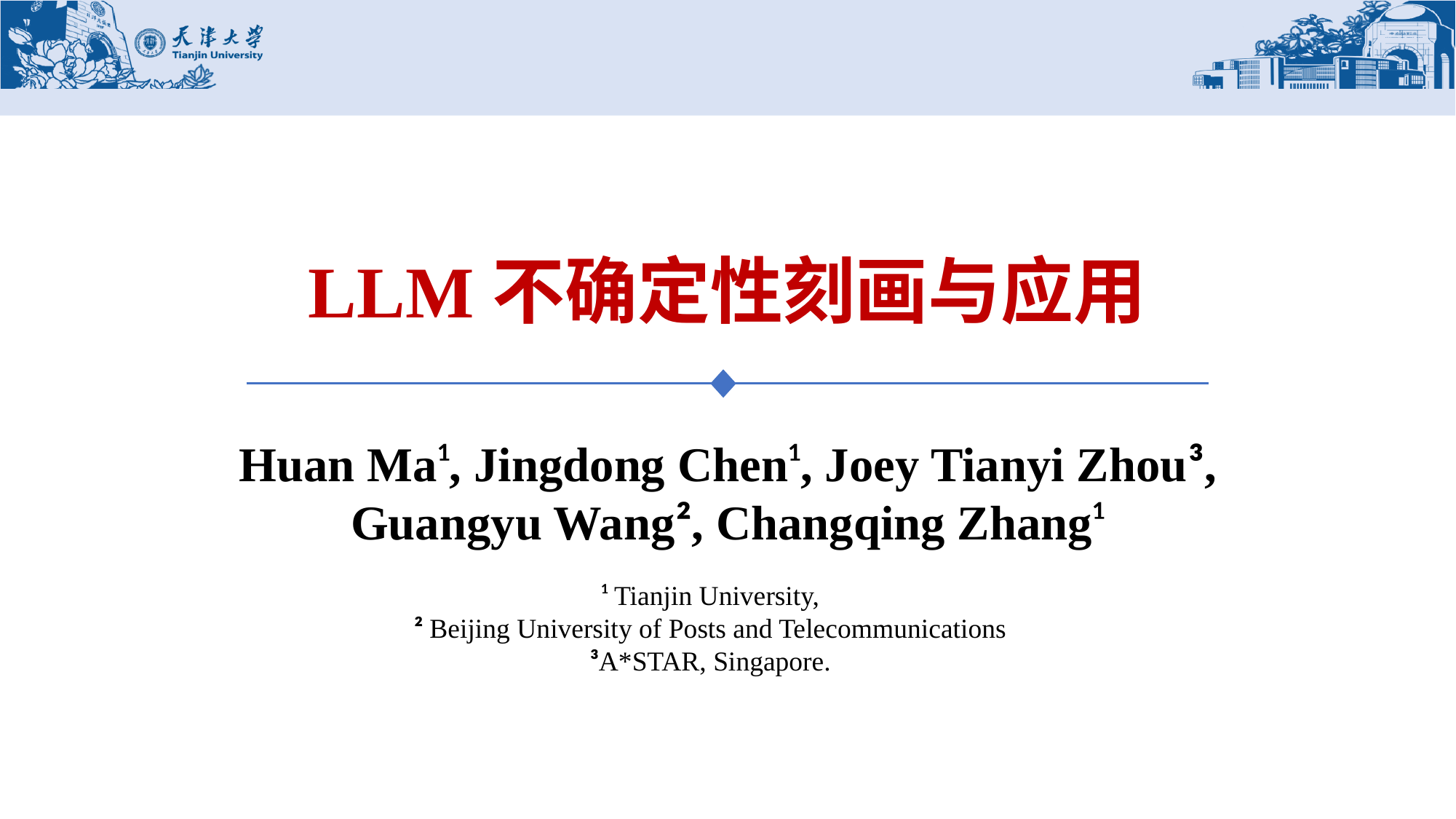

LLM不确定性刻画与应用

Huan Ma¹, Jingdong Chen¹, Joey Tianyi Zhou³, Guangyu Wang², Changqing Zhang¹
¹ Tianjin University,
² Beijing University of Posts and Telecommunications
³A*STAR, Singapore.